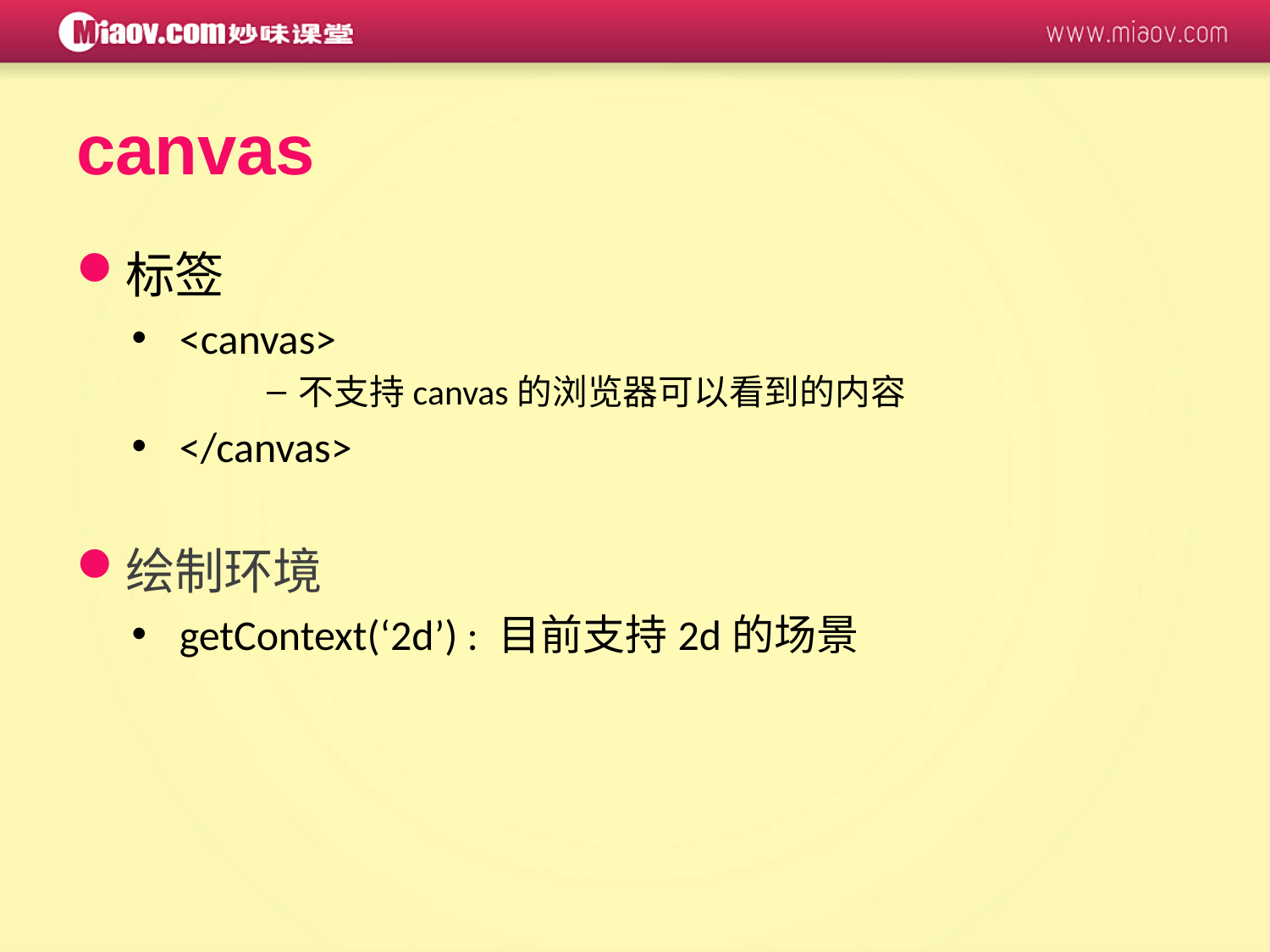

# canvas
标签
<canvas>
不支持canvas的浏览器可以看到的内容
</canvas>

绘制环境
getContext(‘2d’) : 目前支持2d的场景